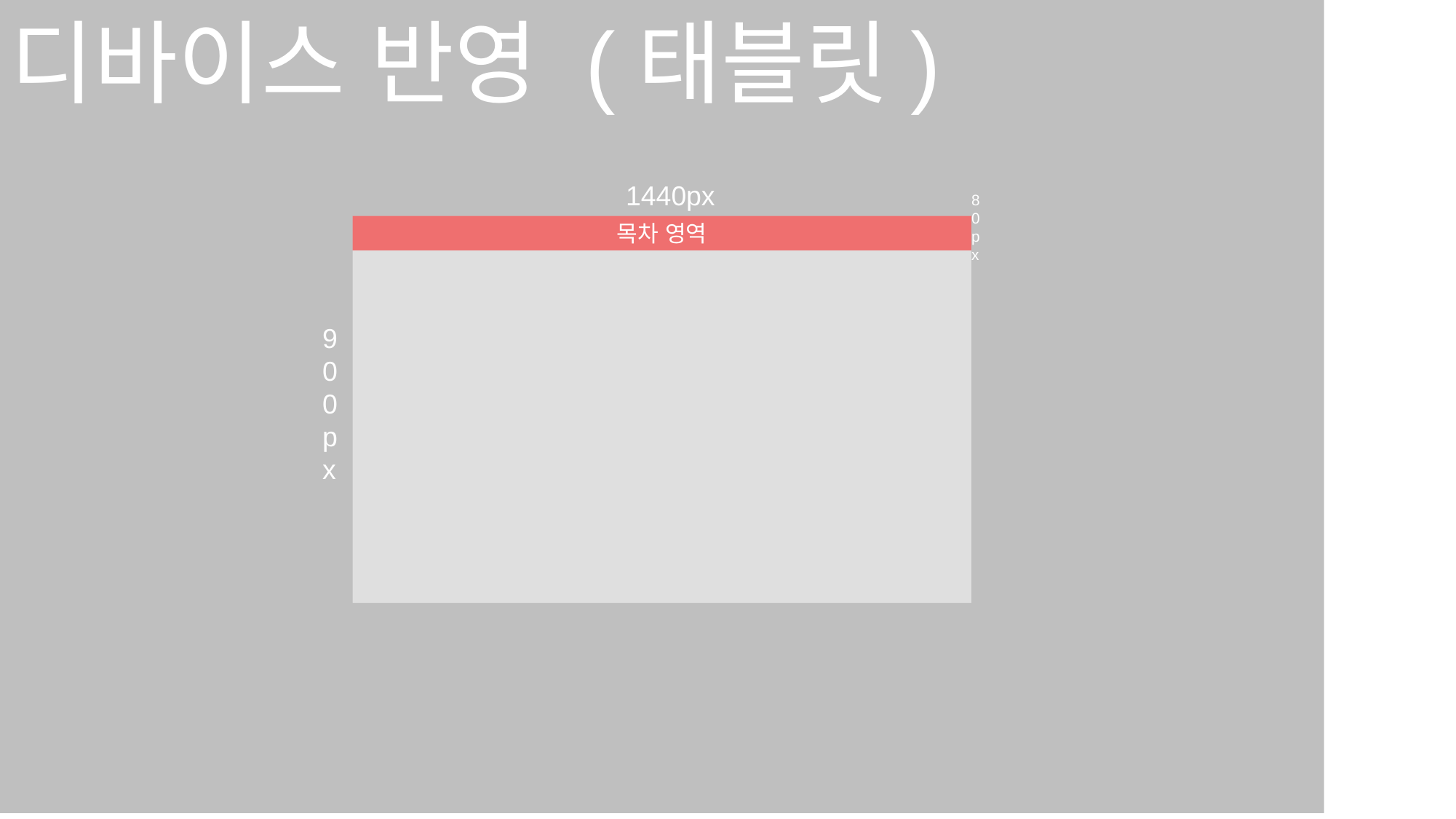

디바이스 반영 (태블릿)

1440px

목차 영역
80px
900px